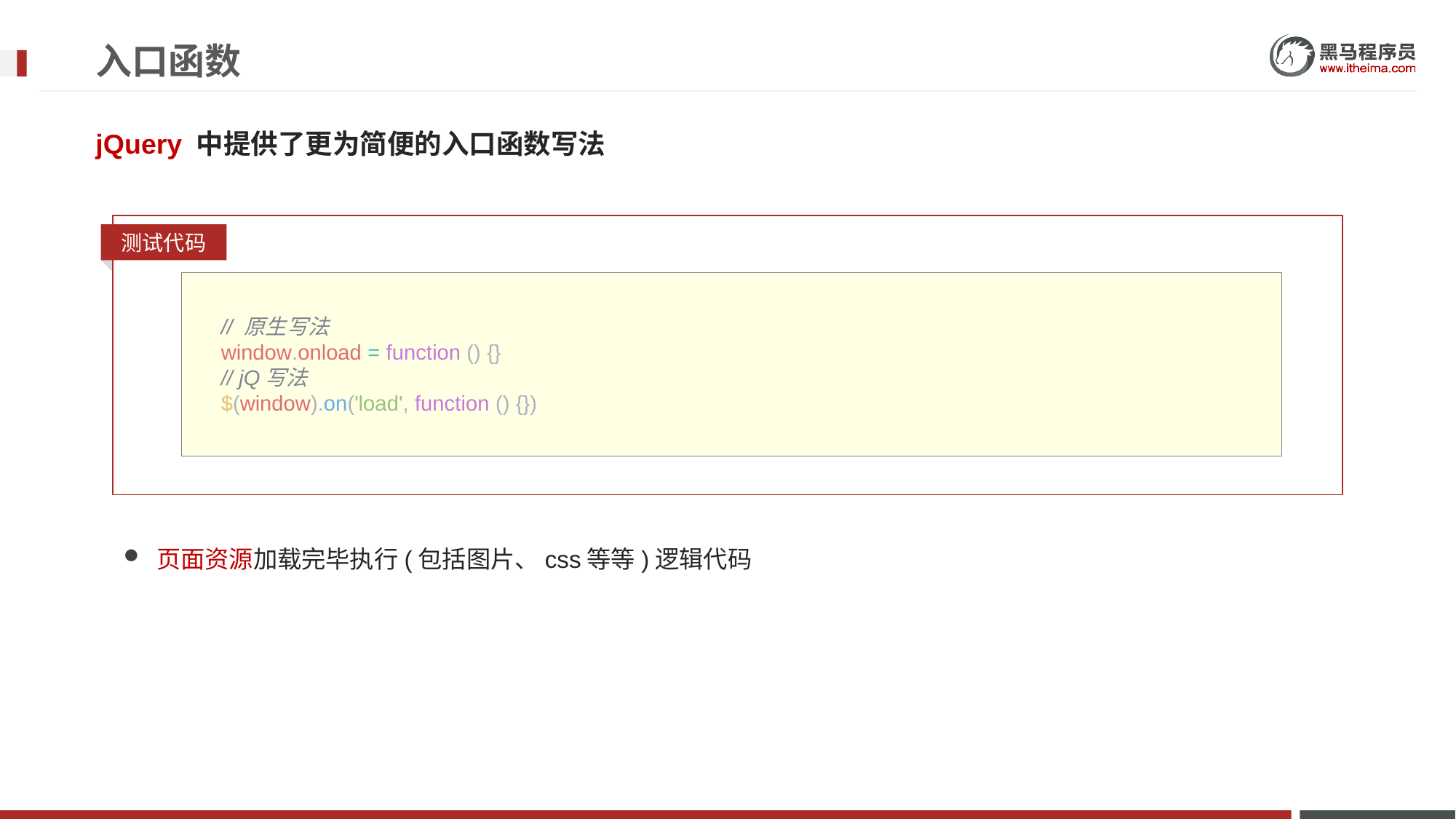

# 入口函数
jQuery 中提供了更为简便的入口函数写法

测试代码

      // 原生写法
      window.onload = function () {}
      // jQ写法
      $(window).on('load', function () {})
页面资源加载完毕执行(包括图片、css等等)逻辑代码